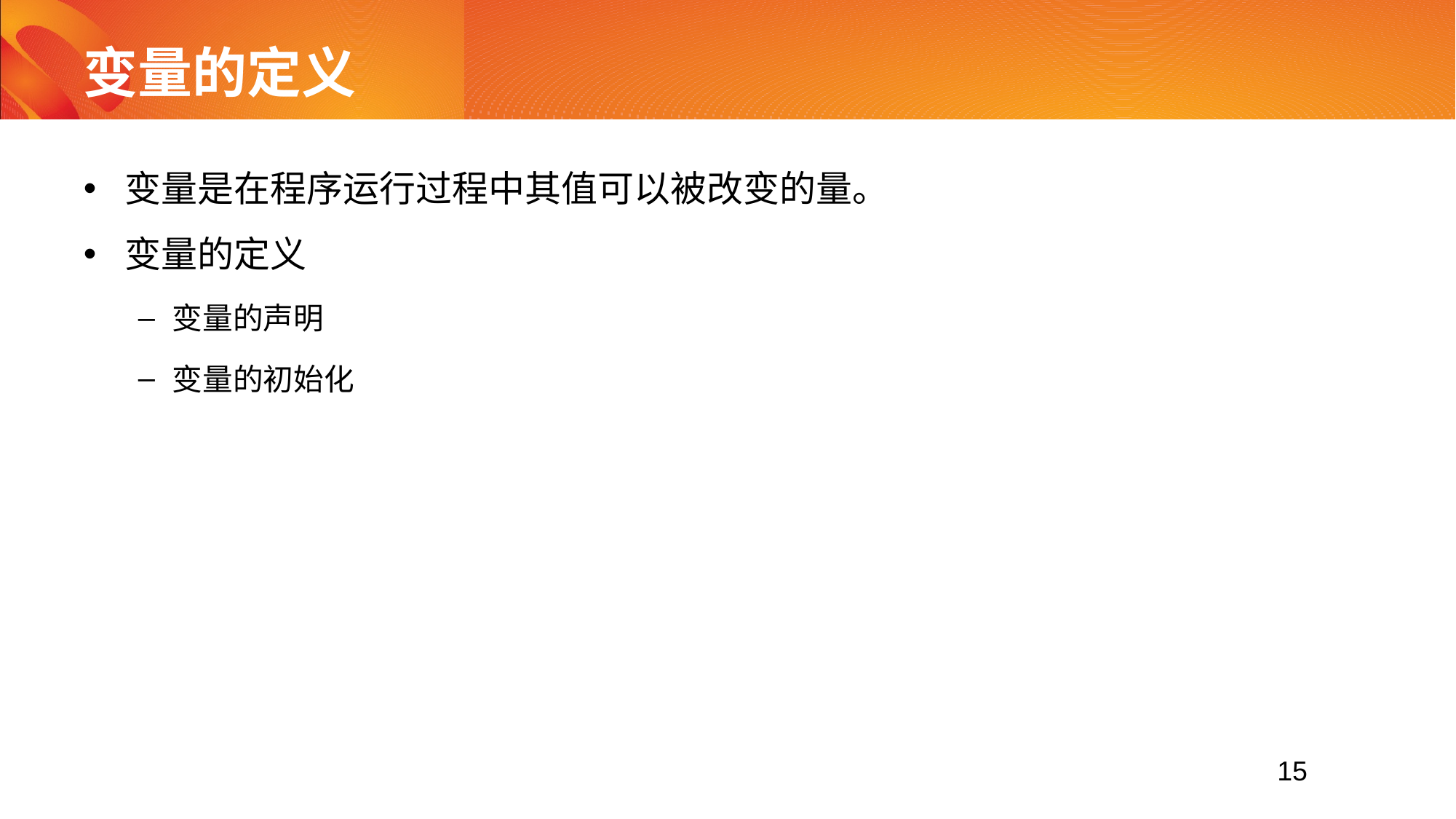

# 变量的定义
变量是在程序运行过程中其值可以被改变的量。
变量的定义
变量的声明
变量的初始化